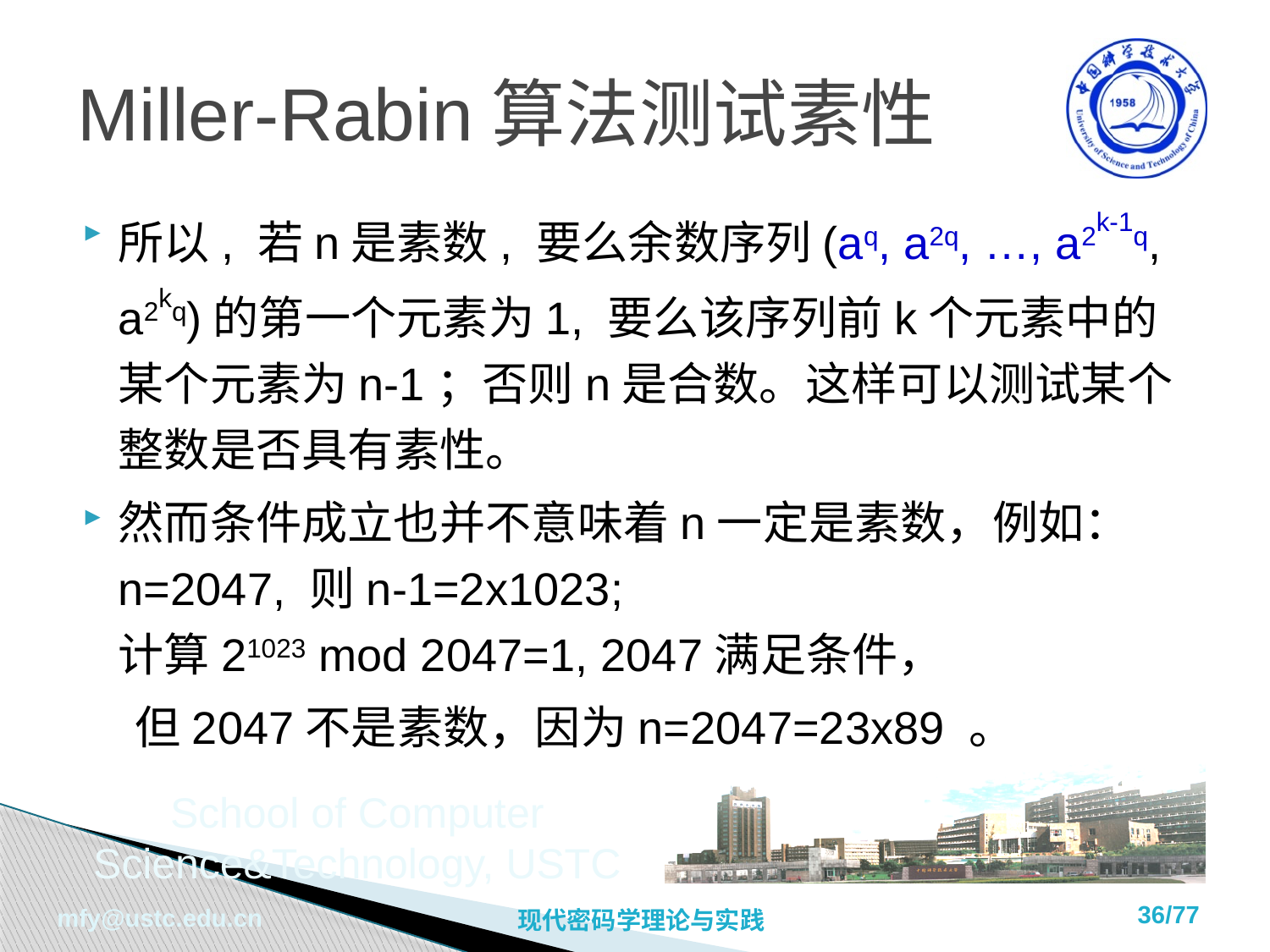

# Miller-Rabin算法测试素性
所以, 若n是素数, 要么余数序列(aq, a2q, …, a2k-1q, a2kq)的第一个元素为1, 要么该序列前k个元素中的某个元素为n-1；否则n是合数。这样可以测试某个整数是否具有素性。
然而条件成立也并不意味着n一定是素数，例如：n=2047, 则n-1=2x1023;                                           计算21023 mod 2047=1, 2047满足条件，
    但2047不是素数，因为n=2047=23x89 。